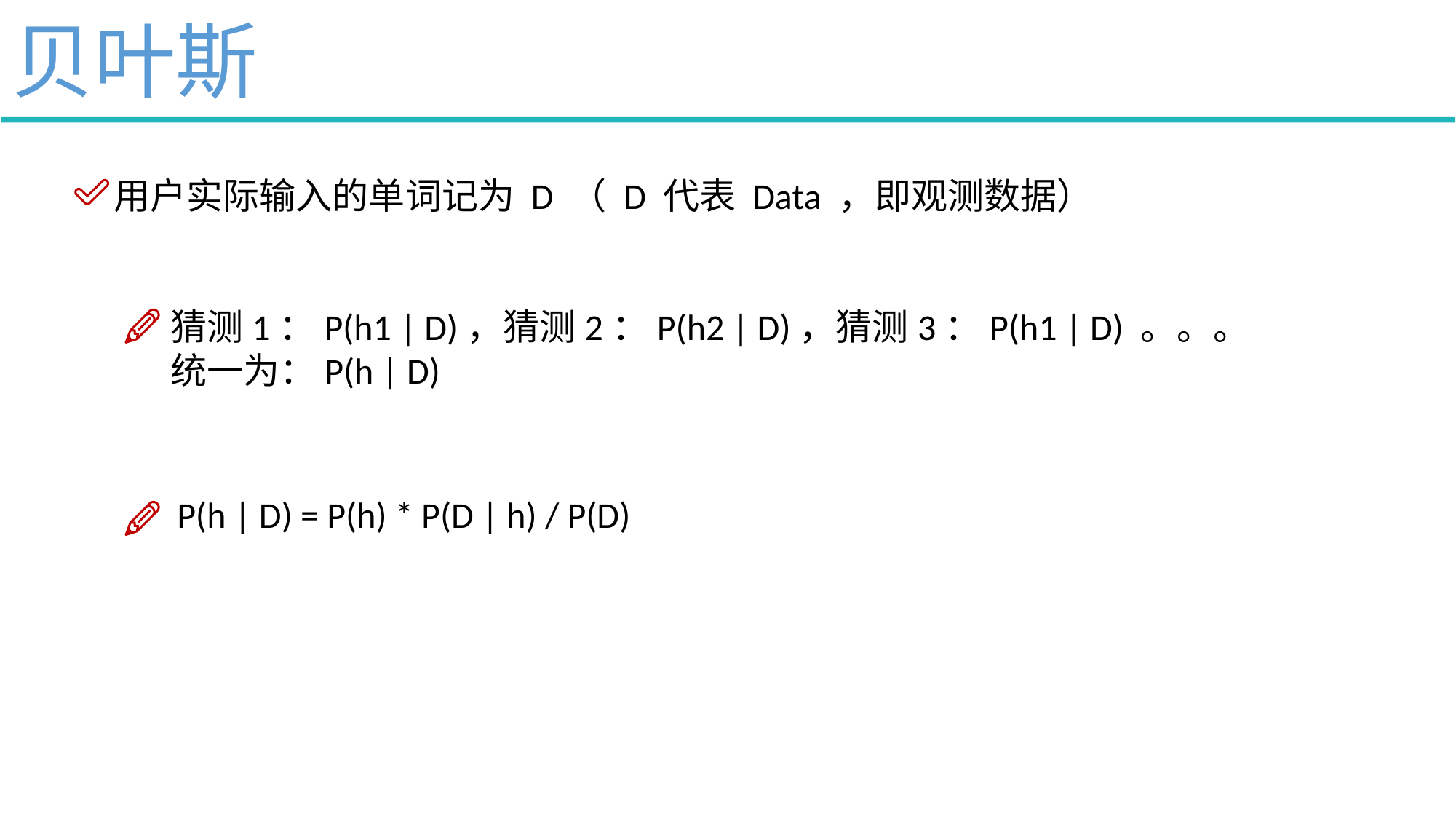

贝叶斯
用户实际输入的单词记为 D （ D 代表 Data ，即观测数据）

猜测1：P(h1 | D)，猜测2：P(h2 | D)，猜测3：P(h1 | D) 。。。
统一为：P(h | D)

P(h | D) = P(h) * P(D | h) / P(D)